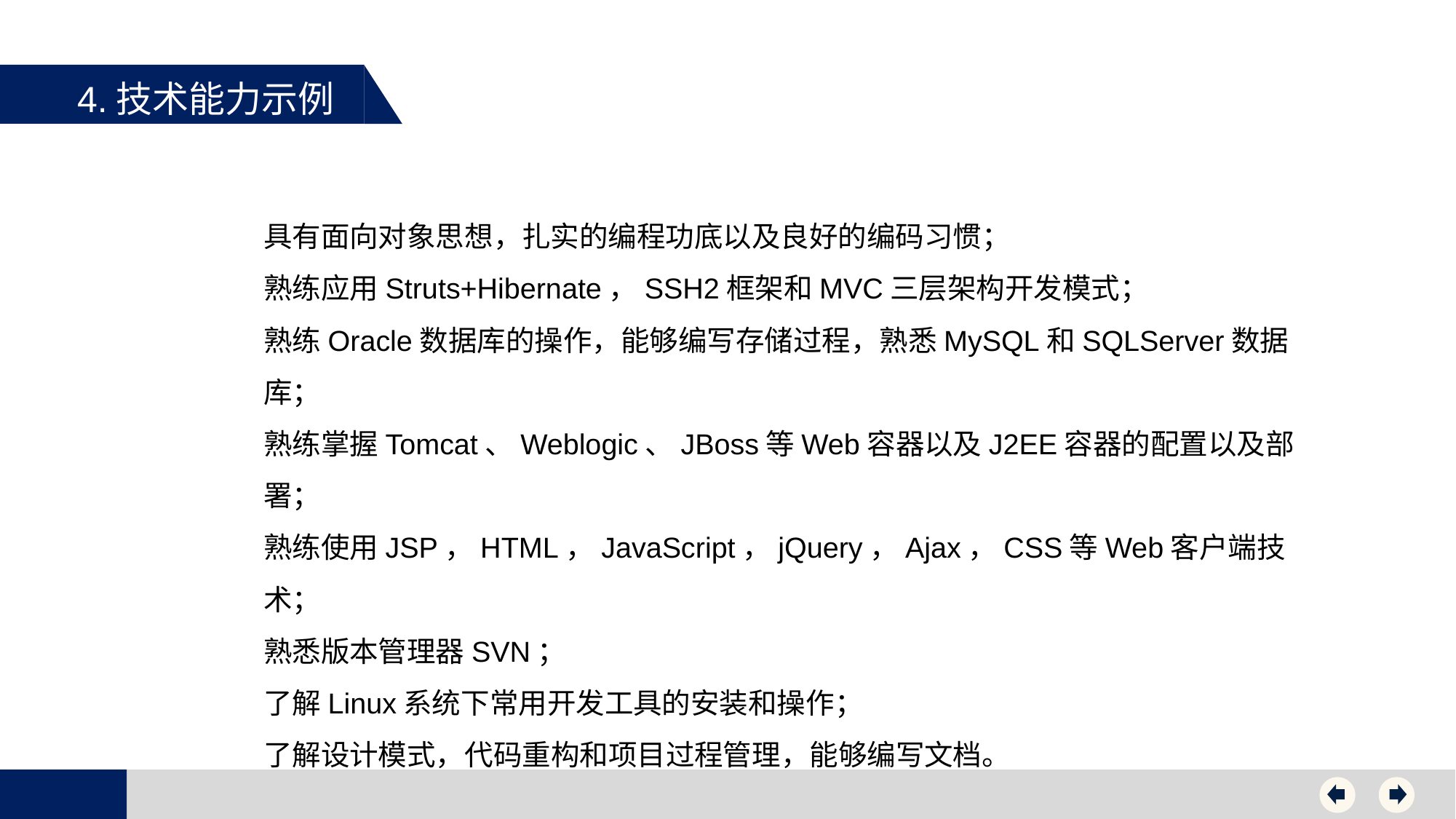

4.技术能力示例
具有面向对象思想，扎实的编程功底以及良好的编码习惯；
熟练应用Struts+Hibernate，SSH2框架和MVC三层架构开发模式；
熟练Oracle数据库的操作，能够编写存储过程，熟悉MySQL和SQLServer数据库；
熟练掌握Tomcat、Weblogic、JBoss等Web容器以及J2EE容器的配置以及部署；
熟练使用JSP，HTML，JavaScript，jQuery，Ajax，CSS等Web客户端技术；
熟悉版本管理器SVN；
了解Linux系统下常用开发工具的安装和操作；
了解设计模式，代码重构和项目过程管理，能够编写文档。